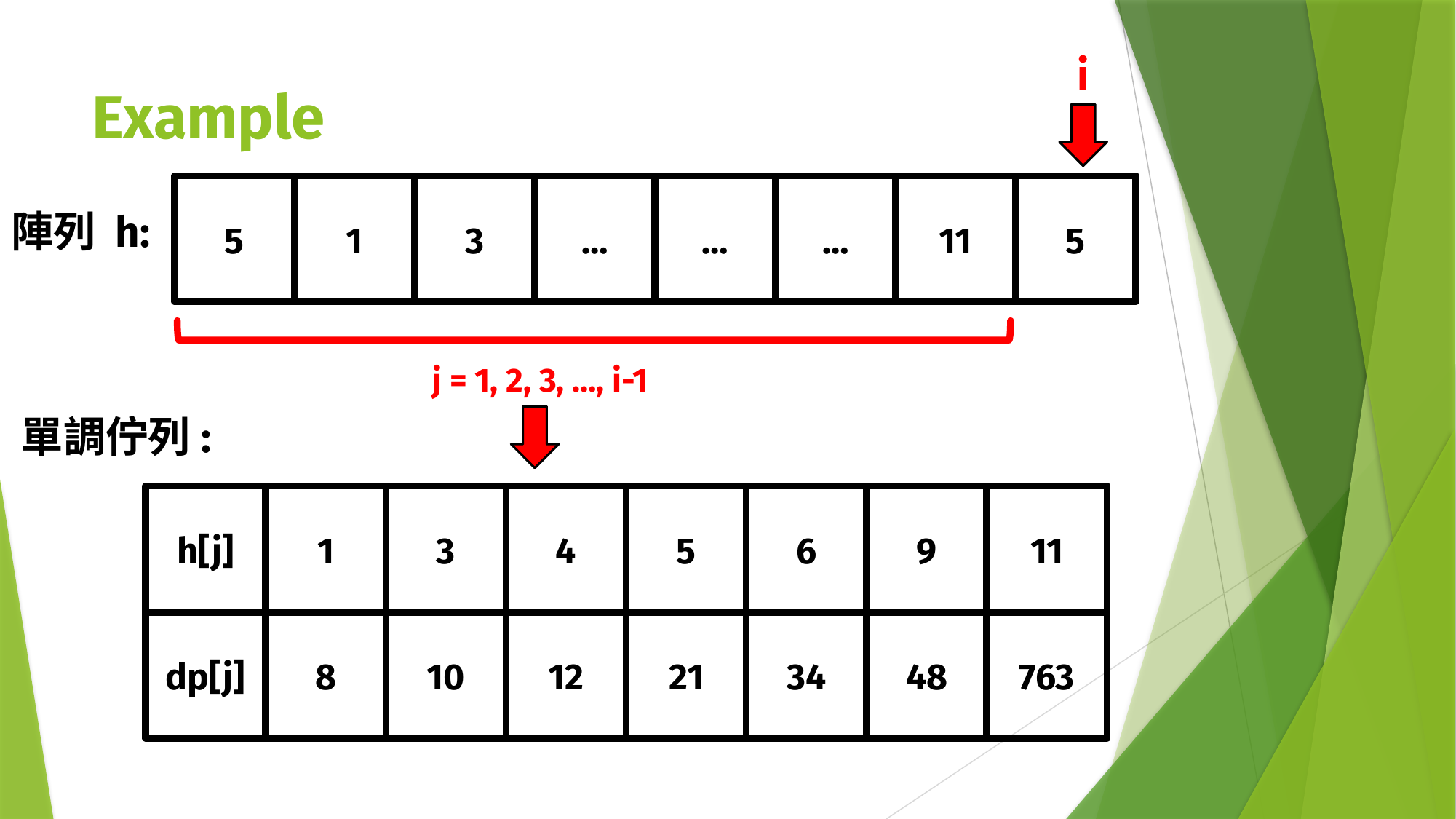

i
# Example

5
1
3
…
…
…
11
5
陣列 h:
j = 1, 2, 3, …, i-1
單調佇列:

h[j]
1
3
4
5
6
9
11
dp[j]
8
10
12
21
34
48
763